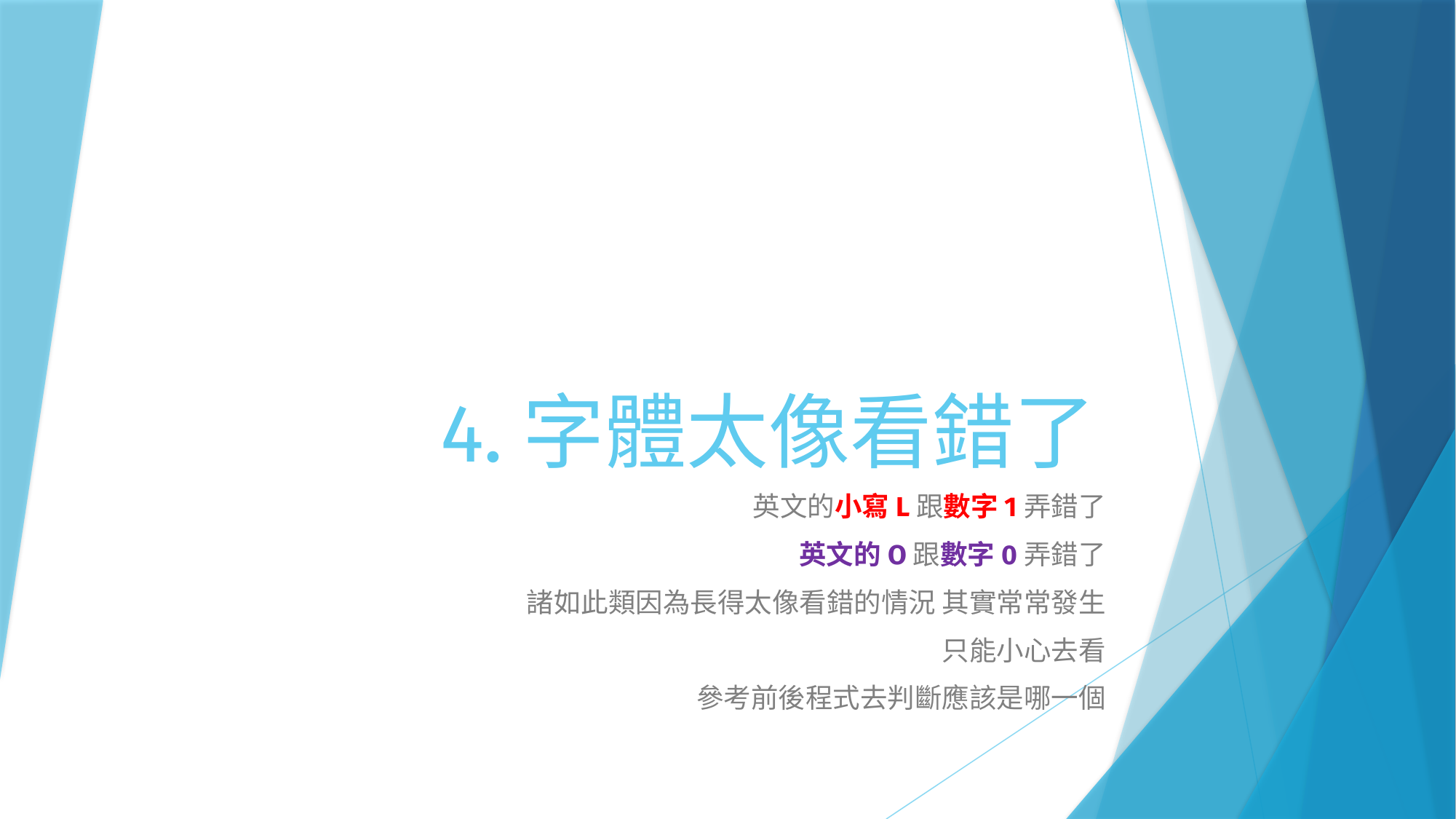

# 4.字體太像看錯了
英文的小寫L跟數字1弄錯了
英文的O跟數字0弄錯了
諸如此類因為長得太像看錯的情況 其實常常發生
只能小心去看
參考前後程式去判斷應該是哪一個